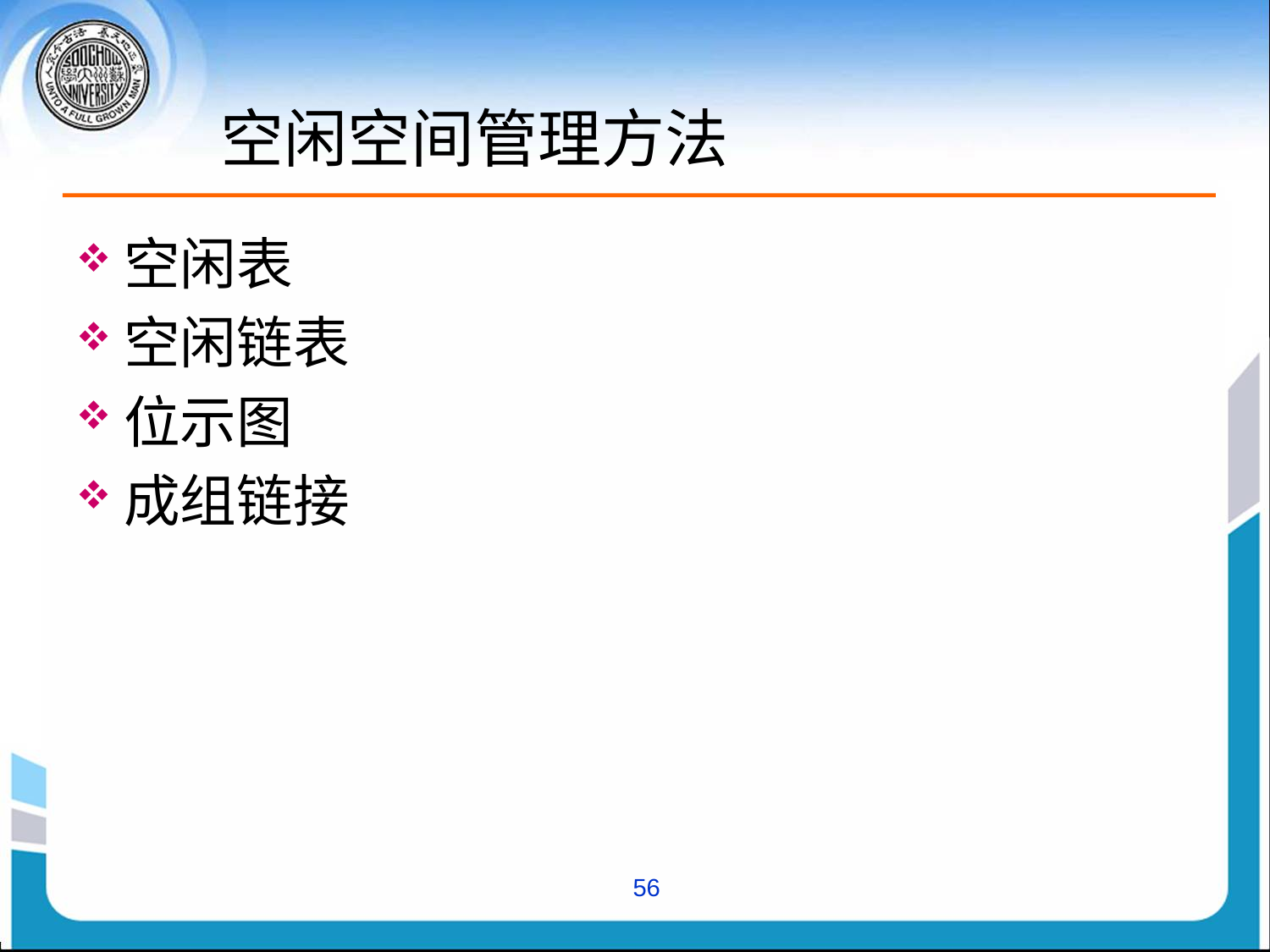

# 空闲空间管理方法
空闲表
空闲链表
位示图
成组链接

56